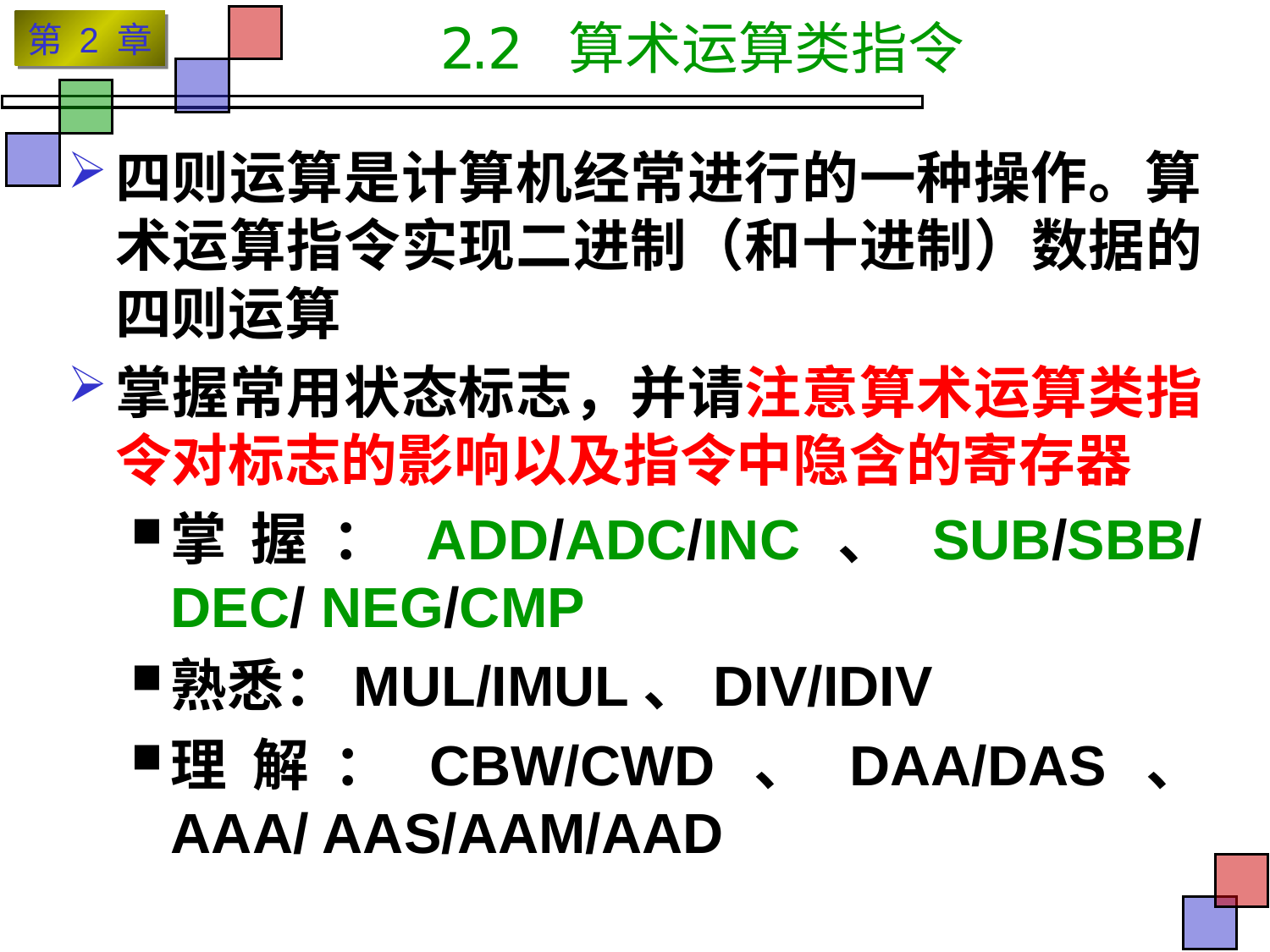

# 2.2  算术运算类指令
四则运算是计算机经常进行的一种操作。算术运算指令实现二进制（和十进制）数据的四则运算
掌握常用状态标志，并请注意算术运算类指令对标志的影响以及指令中隐含的寄存器
掌握：ADD/ADC/INC、SUB/SBB/DEC/ NEG/CMP
熟悉：MUL/IMUL、DIV/IDIV
理解：CBW/CWD、DAA/DAS、 AAA/ AAS/AAM/AAD